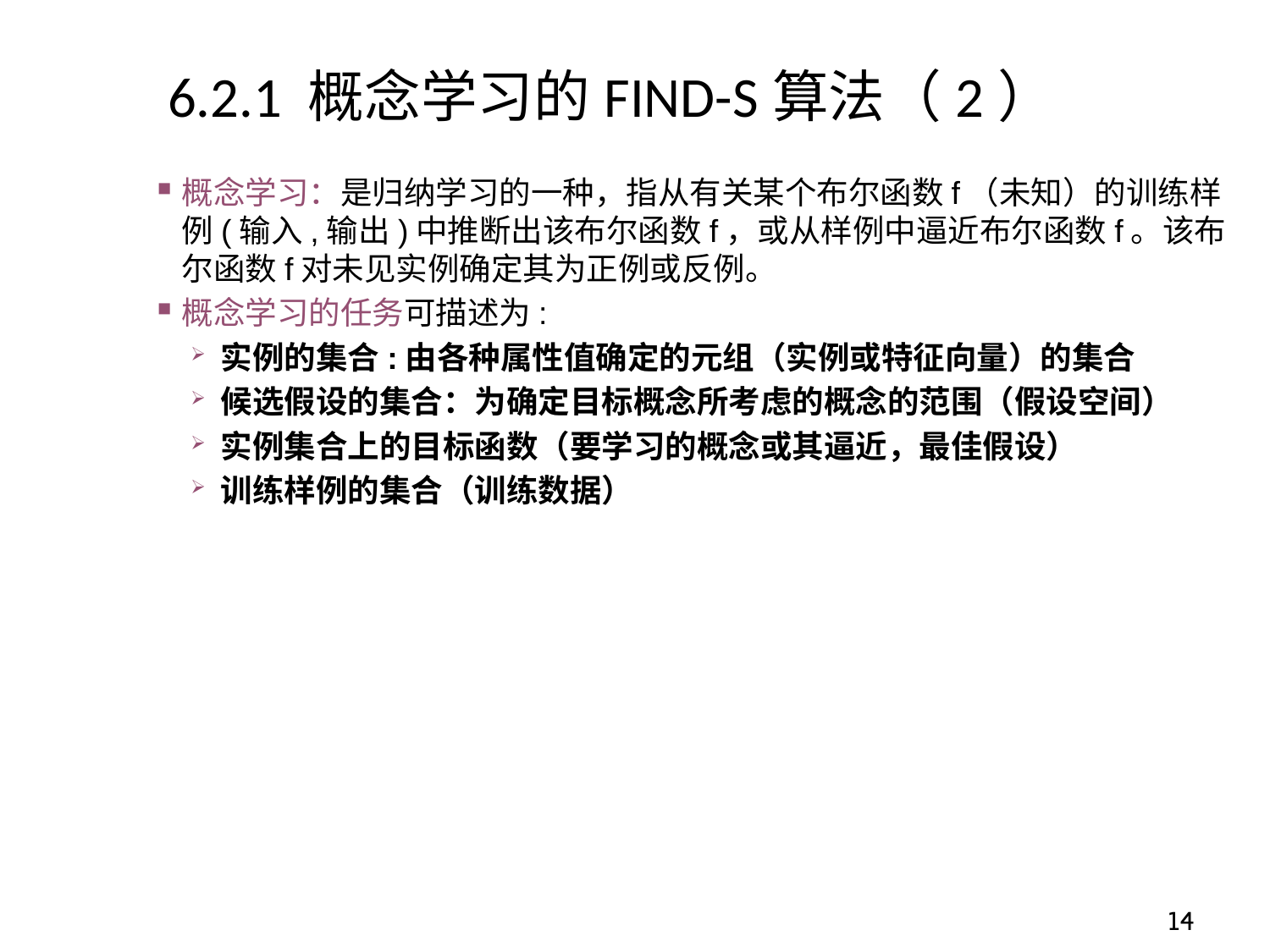

# 6.2.1 概念学习的FIND-S算法（2）
概念学习：是归纳学习的一种，指从有关某个布尔函数f（未知）的训练样例(输入,输出)中推断出该布尔函数f，或从样例中逼近布尔函数f。该布尔函数f对未见实例确定其为正例或反例。
概念学习的任务可描述为:
实例的集合:由各种属性值确定的元组（实例或特征向量）的集合
候选假设的集合：为确定目标概念所考虑的概念的范围（假设空间）
实例集合上的目标函数（要学习的概念或其逼近，最佳假设）
训练样例的集合（训练数据）

14